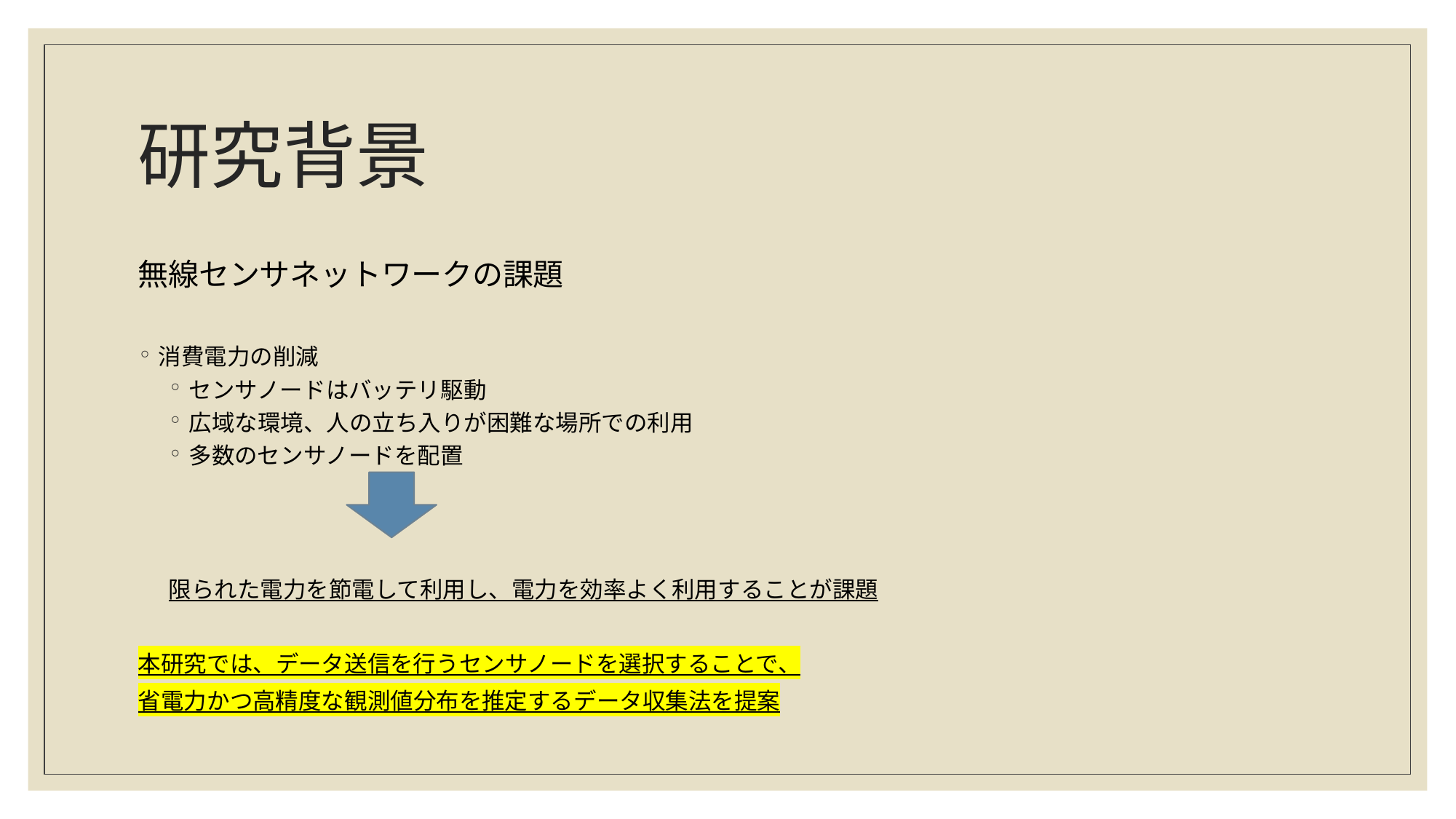

# 研究背景
無線センサネットワークの課題

消費電力の削減
センサノードはバッテリ駆動
広域な環境、人の立ち入りが困難な場所での利用
多数のセンサノードを配置

限られた電力を節電して利用し、電力を効率よく利用することが課題

本研究では、データ送信を行うセンサノードを選択することで、
省電力かつ高精度な観測値分布を推定するデータ収集法を提案